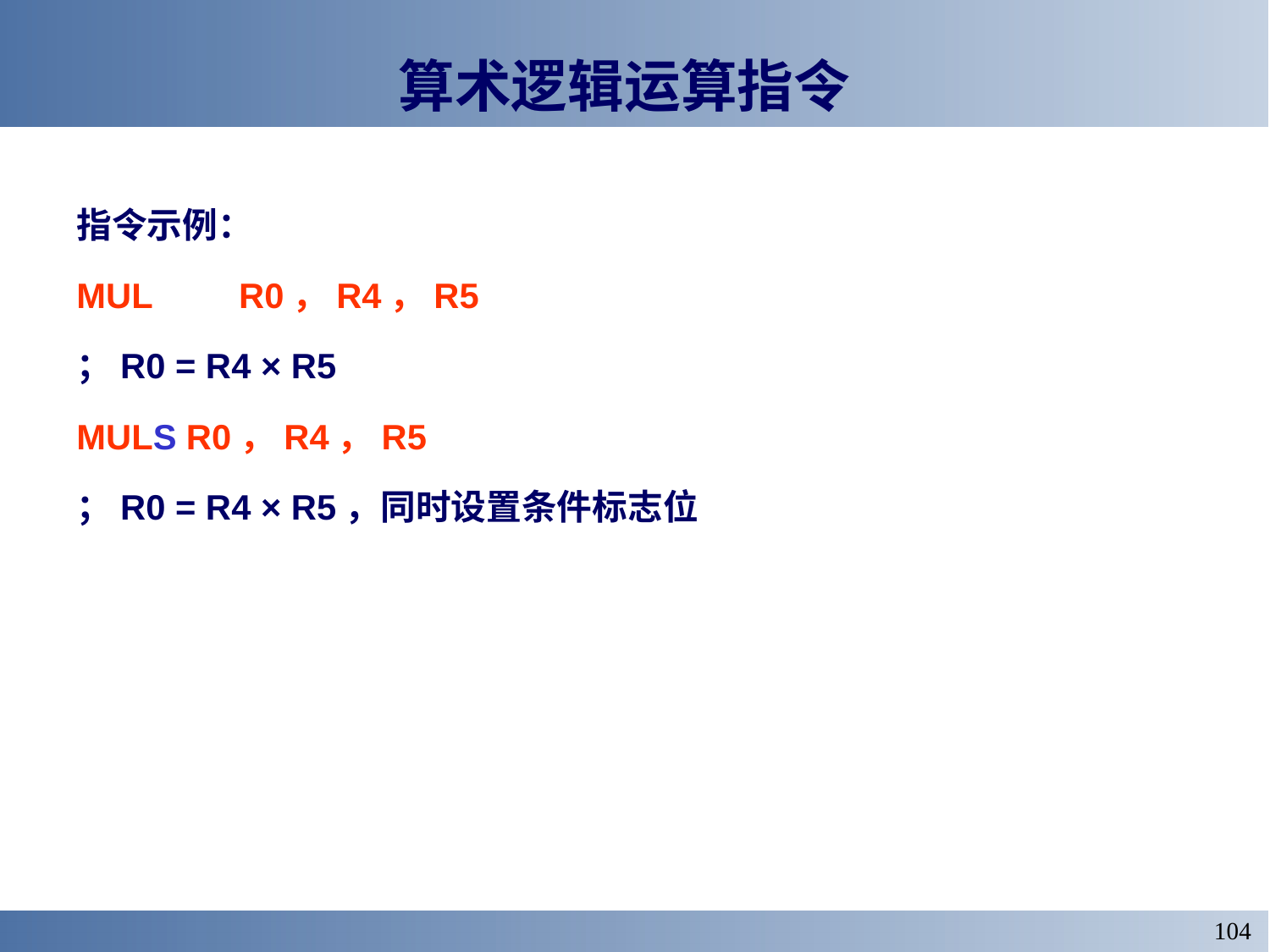

# 算术逻辑运算指令
指令示例：
MUL	R0，R4，R5
；R0 = R4 × R5
MULS R0，R4，R5
；R0 = R4 × R5，同时设置条件标志位